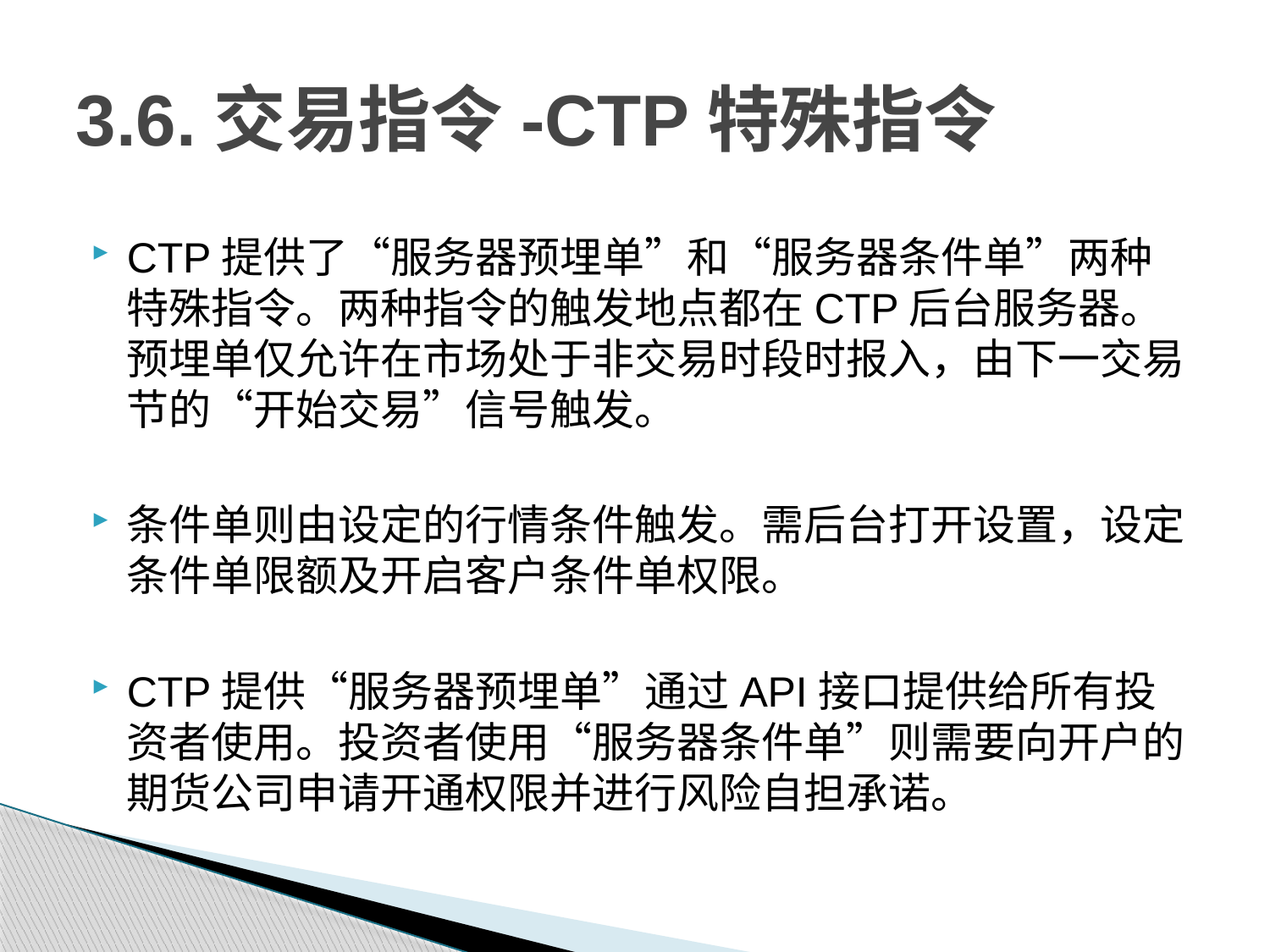

# 3.6.交易指令-CTP特殊指令

CTP提供了“服务器预埋单”和“服务器条件单”两种特殊指令。两种指令的触发地点都在CTP后台服务器。预埋单仅允许在市场处于非交易时段时报入，由下一交易节的“开始交易”信号触发。

条件单则由设定的行情条件触发。需后台打开设置，设定条件单限额及开启客户条件单权限。

CTP提供“服务器预埋单”通过API接口提供给所有投资者使用。投资者使用“服务器条件单”则需要向开户的期货公司申请开通权限并进行风险自担承诺。